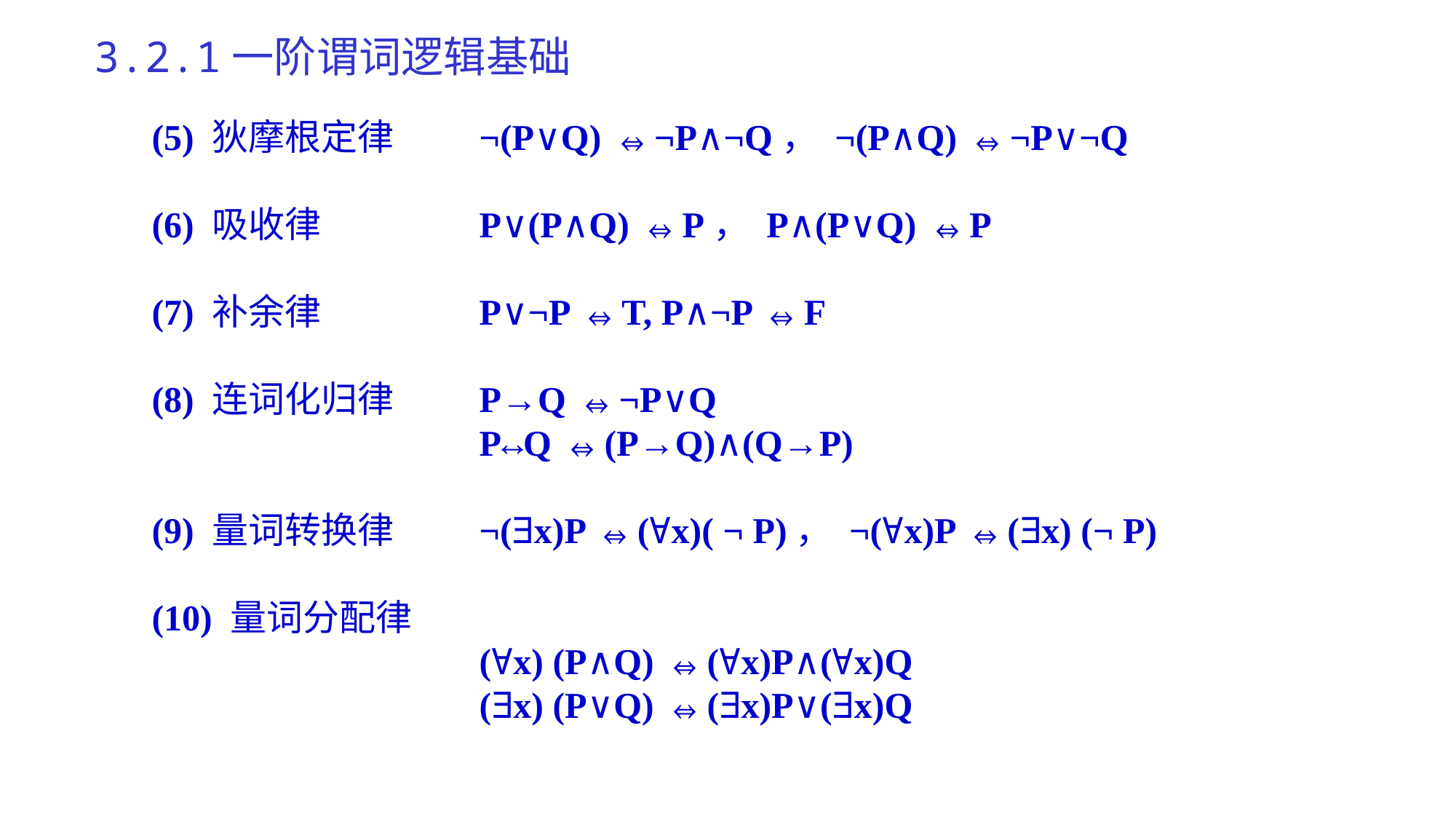

# 3.2.1一阶谓词逻辑基础
(5) 狄摩根定律	¬(P∨Q) ⇔¬P∧¬Q， ¬(P∧Q) ⇔¬P∨¬Q

(6) 吸收律		P∨(P∧Q) ⇔P， P∧(P∨Q) ⇔P

(7) 补余律		P∨¬P ⇔T, P∧¬P ⇔F

(8) 连词化归律	P→Q ⇔¬P∨Q
			P↔Q ⇔(P→Q)∧(Q→P)

(9) 量词转换律	¬(∃x)P ⇔(∀x)( ¬ P)， ¬(∀x)P ⇔(∃x) (¬ P)

(10) 量词分配律
			(∀x) (P∧Q) ⇔(∀x)P∧(∀x)Q
			(∃x) (P∨Q) ⇔(∃x)P∨(∃x)Q
23